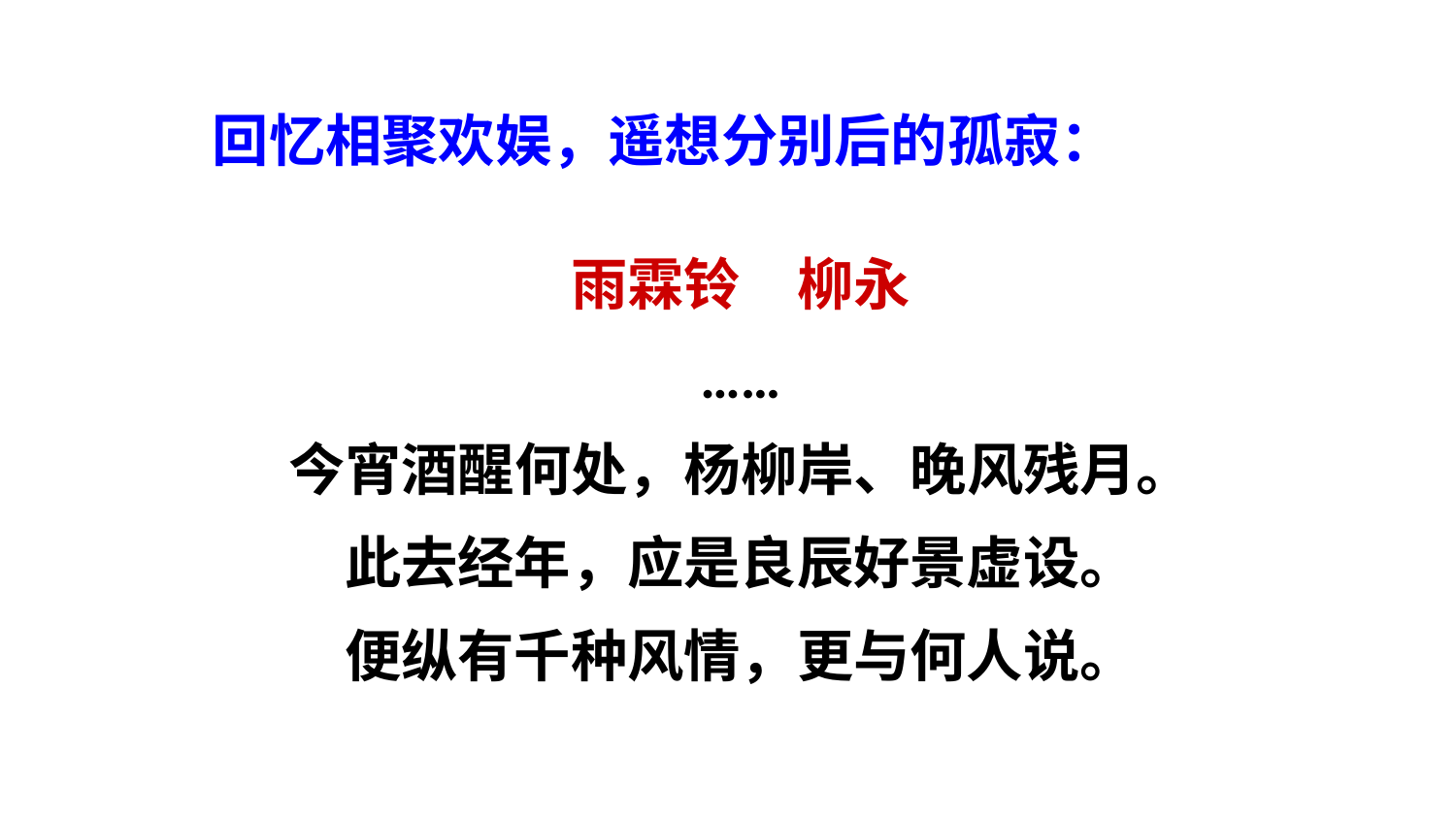

回忆相聚欢娱，遥想分别后的孤寂：
雨霖铃　柳永
……
今宵酒醒何处，杨柳岸、晚风残月。
此去经年，应是良辰好景虚设。
便纵有千种风情，更与何人说。